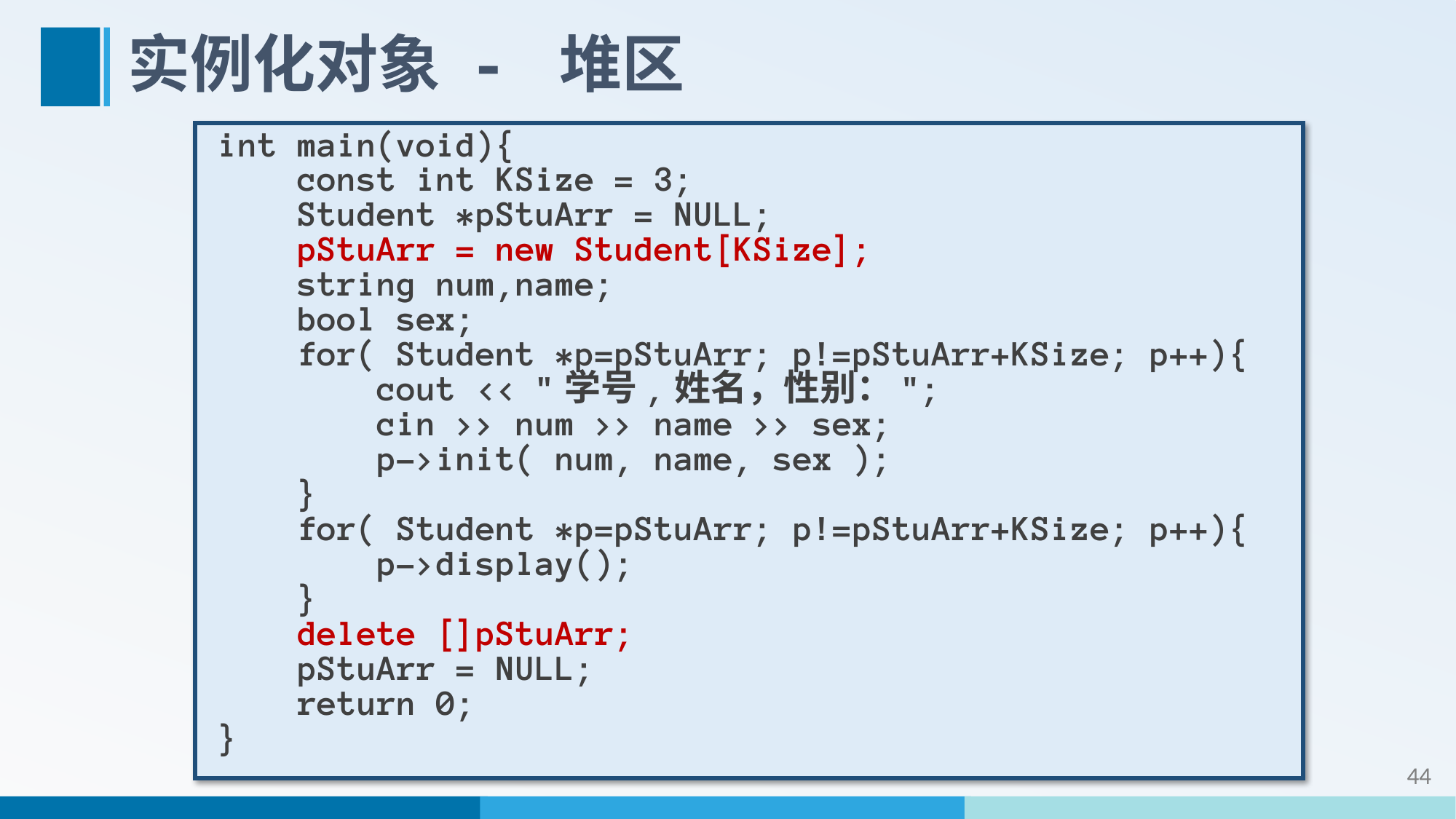

# 实例化对象 - 堆区
int main(void){
    const int KSize = 3;
    Student *pStuArr = NULL;
    pStuArr = new Student[KSize];
    string num,name;
    bool sex;
    for( Student *p=pStuArr; p!=pStuArr+KSize; p++){
        cout << "学号,姓名，性别：";
        cin >> num >> name >> sex;
        p->init( num, name, sex );
    }
    for( Student *p=pStuArr; p!=pStuArr+KSize; p++){
        p->display();
    }
    delete []pStuArr;
    pStuArr = NULL;
    return 0;
}